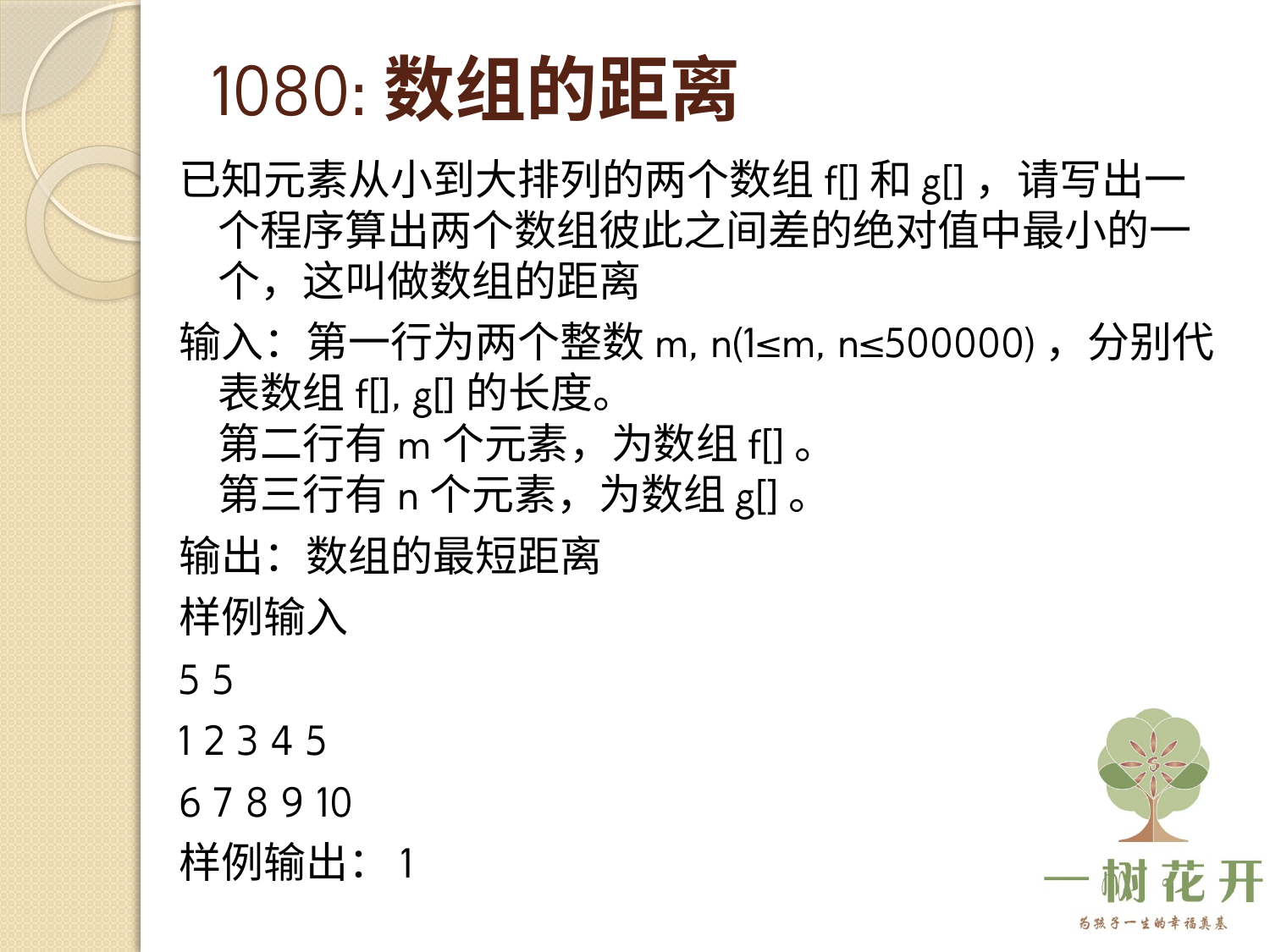

# 1080:数组的距离
已知元素从小到大排列的两个数组f[]和g[]，请写出一个程序算出两个数组彼此之间差的绝对值中最小的一个，这叫做数组的距离
输入：第一行为两个整数m, n(1≤m, n≤500000)，分别代表数组f[], g[]的长度。 
第二行有m个元素，为数组f[]。 
第三行有n个元素，为数组g[]。
输出：数组的最短距离
样例输入
5 5
1 2 3 4 5
6 7 8 9 10
样例输出：1